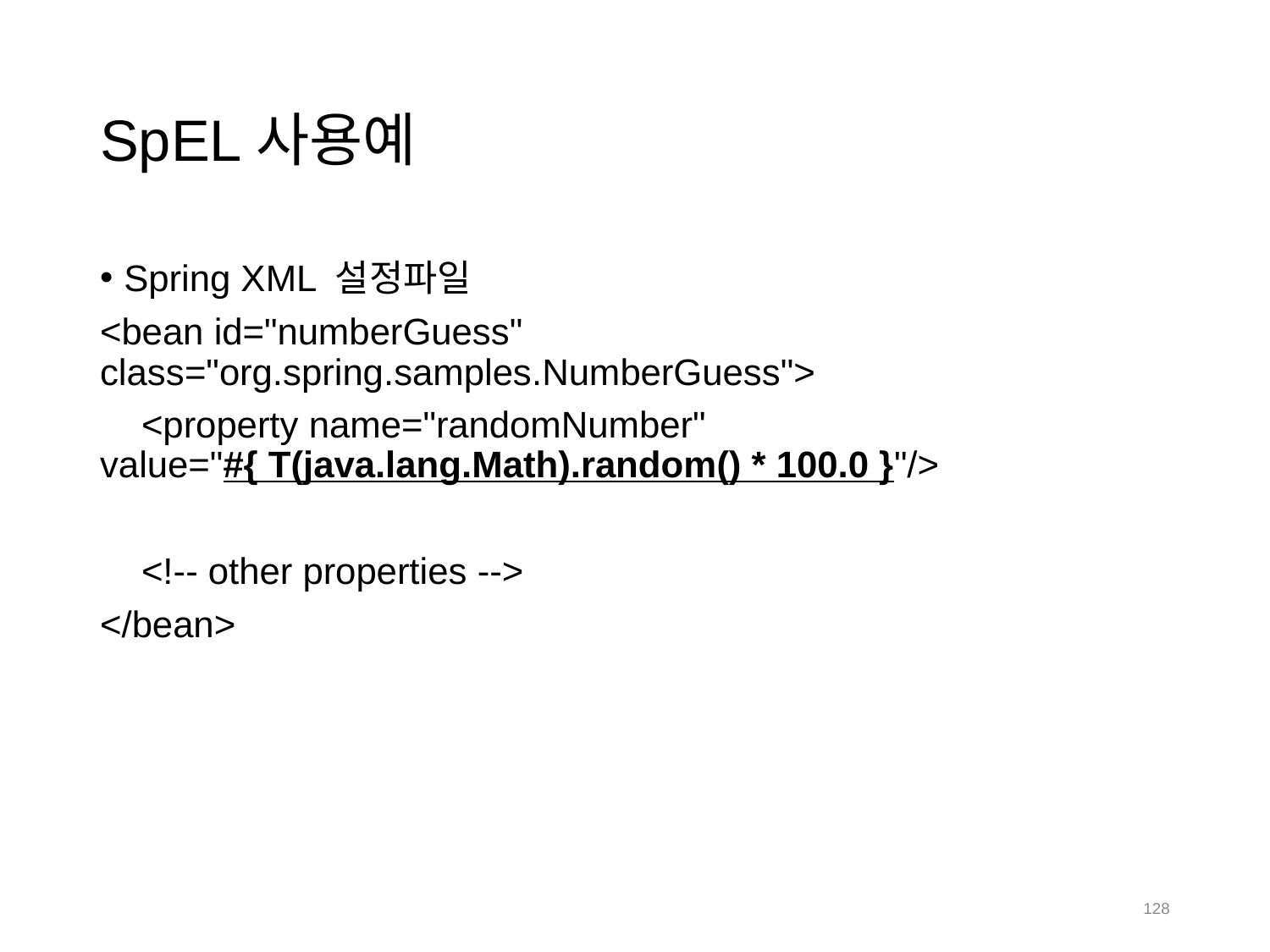

# SpEL사용예
Spring XML 설정파일
<bean id="numberGuess" class="org.spring.samples.NumberGuess">
    <property name="randomNumber" value="#{ T(java.lang.Math).random() * 100.0 }"/>

    <!-- other properties -->
</bean>

128